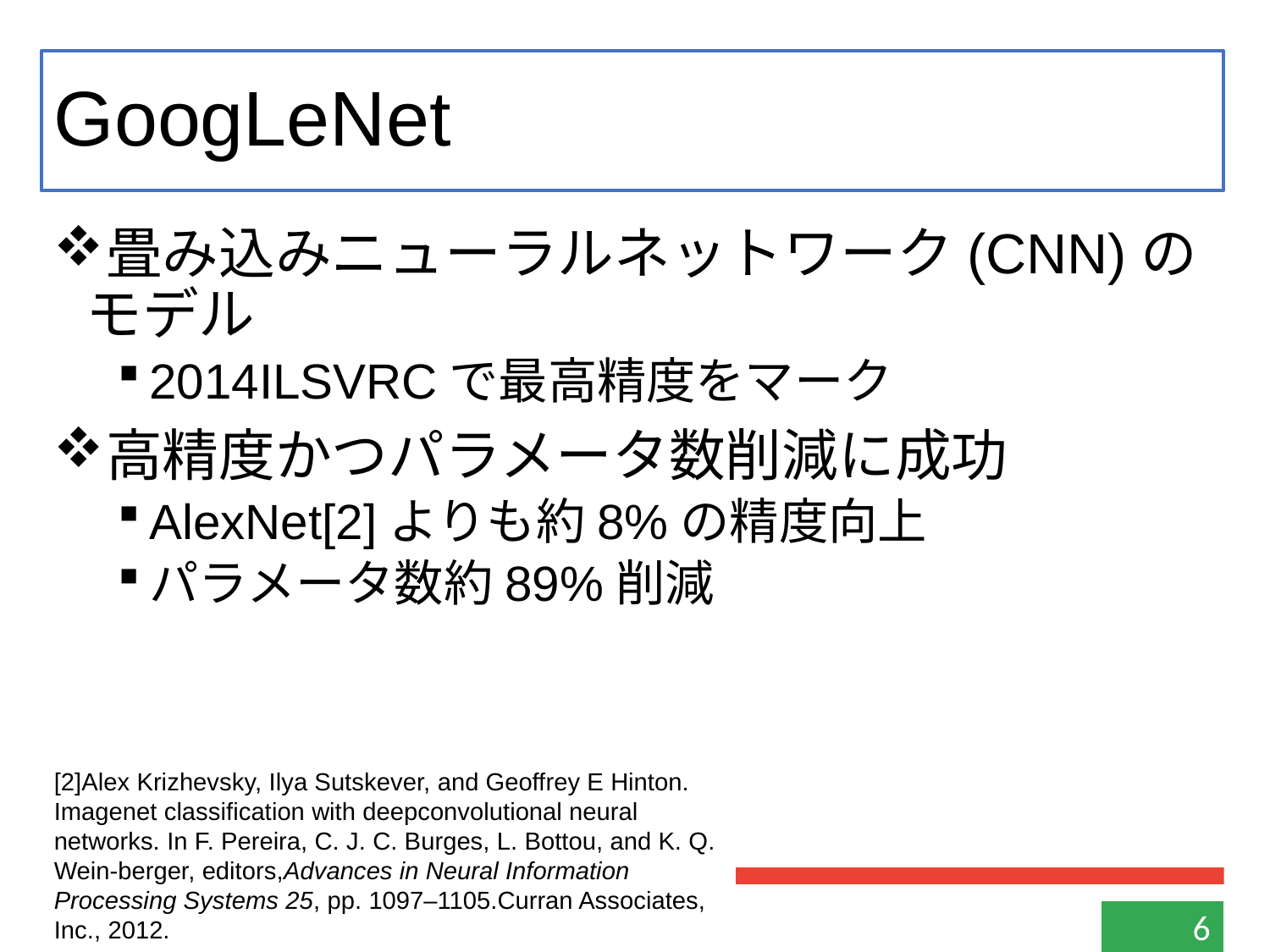

# GoogLeNet
畳み込みニューラルネットワーク(CNN)のモデル
2014ILSVRCで最高精度をマーク
高精度かつパラメータ数削減に成功
AlexNet[2]よりも約8%の精度向上
パラメータ数約89%削減

[2]Alex Krizhevsky, Ilya Sutskever, and Geoffrey E Hinton. Imagenet classification with deepconvolutional neural networks. In F. Pereira, C. J. C. Burges, L. Bottou, and K. Q. Wein-berger, editors,Advances in Neural Information Processing Systems 25, pp. 1097–1105.Curran Associates, Inc., 2012.
6